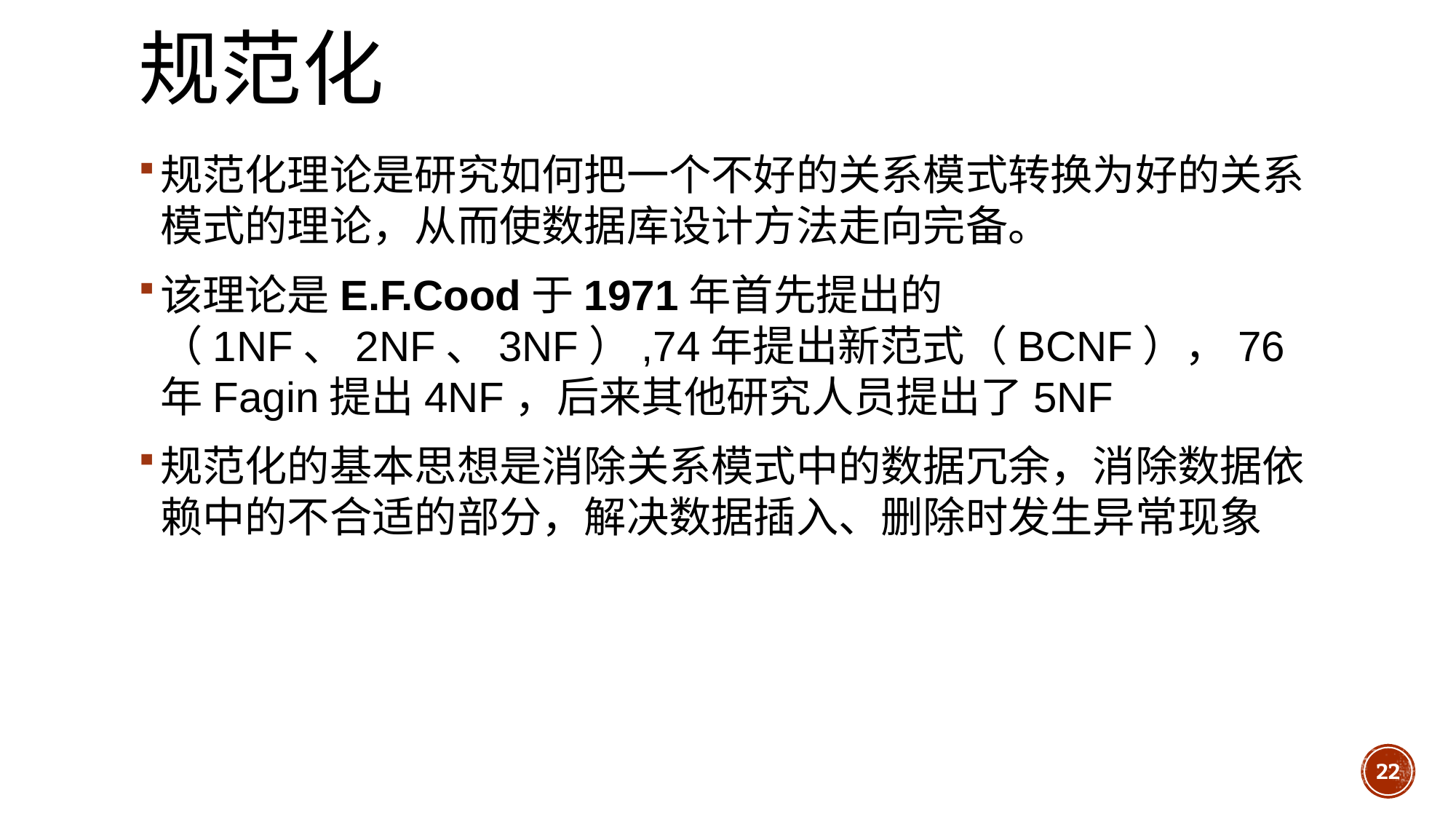

# 规范化
规范化理论是研究如何把一个不好的关系模式转换为好的关系模式的理论，从而使数据库设计方法走向完备。
该理论是E.F.Cood于1971年首先提出的（1NF、2NF、3NF）,74年提出新范式（BCNF），76年Fagin提出4NF，后来其他研究人员提出了5NF
规范化的基本思想是消除关系模式中的数据冗余，消除数据依赖中的不合适的部分，解决数据插入、删除时发生异常现象

22